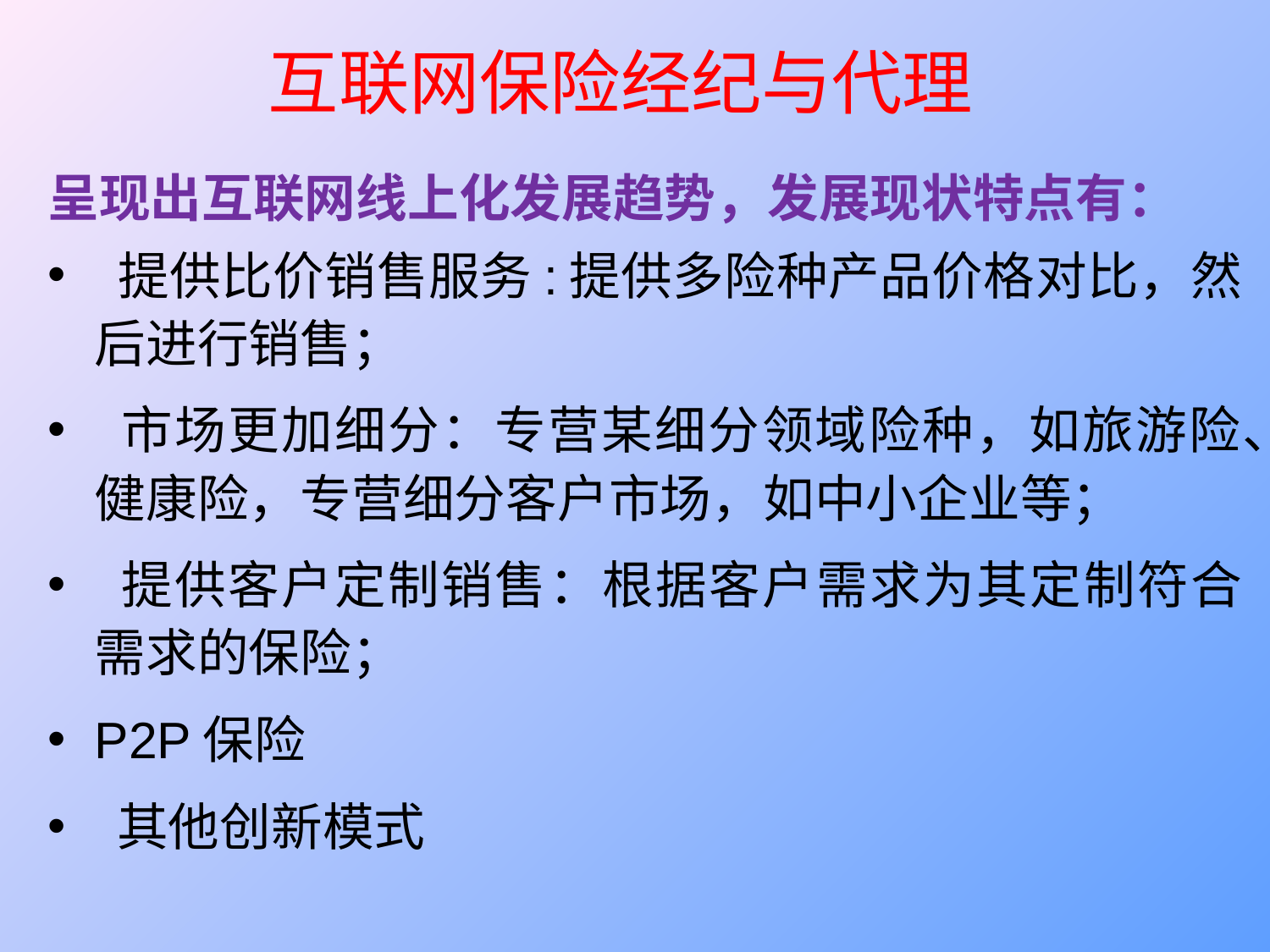

# 互联网保险经纪与代理
呈现出互联网线上化发展趋势，发展现状特点有：
 提供比价销售服务:提供多险种产品价格对比，然后进行销售；
 市场更加细分：专营某细分领域险种，如旅游险、健康险，专营细分客户市场，如中小企业等；
 提供客户定制销售：根据客户需求为其定制符合需求的保险；
P2P保险
 其他创新模式